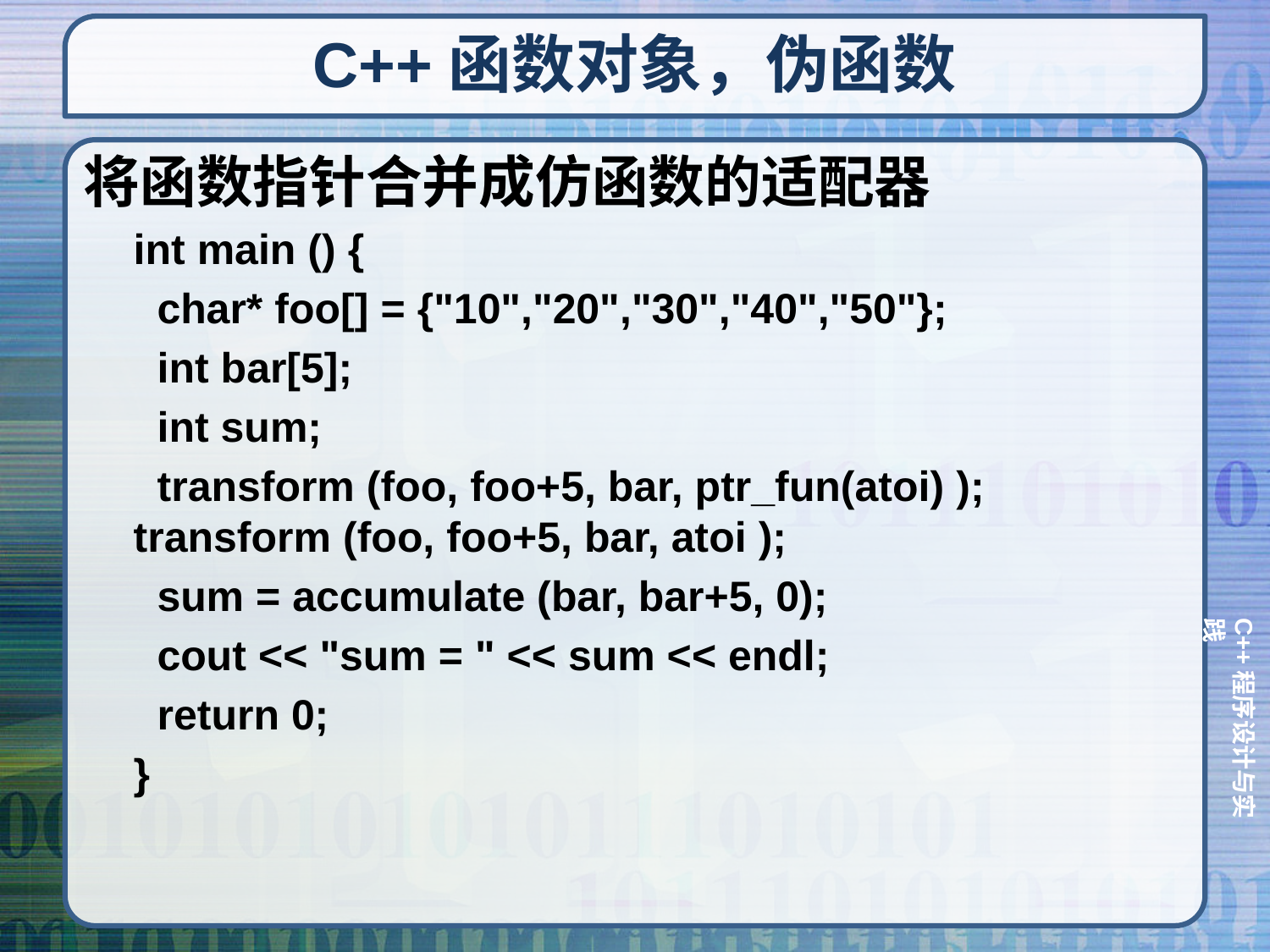

# C++函数对象，伪函数
将函数指针合并成仿函数的适配器
int main () {
  char* foo[] = {"10","20","30","40","50"};
  int bar[5];
  int sum;
  transform (foo, foo+5, bar, ptr_fun(atoi) );  transform (foo, foo+5, bar, atoi );
  sum = accumulate (bar, bar+5, 0);
  cout << "sum = " << sum << endl;
  return 0;
}